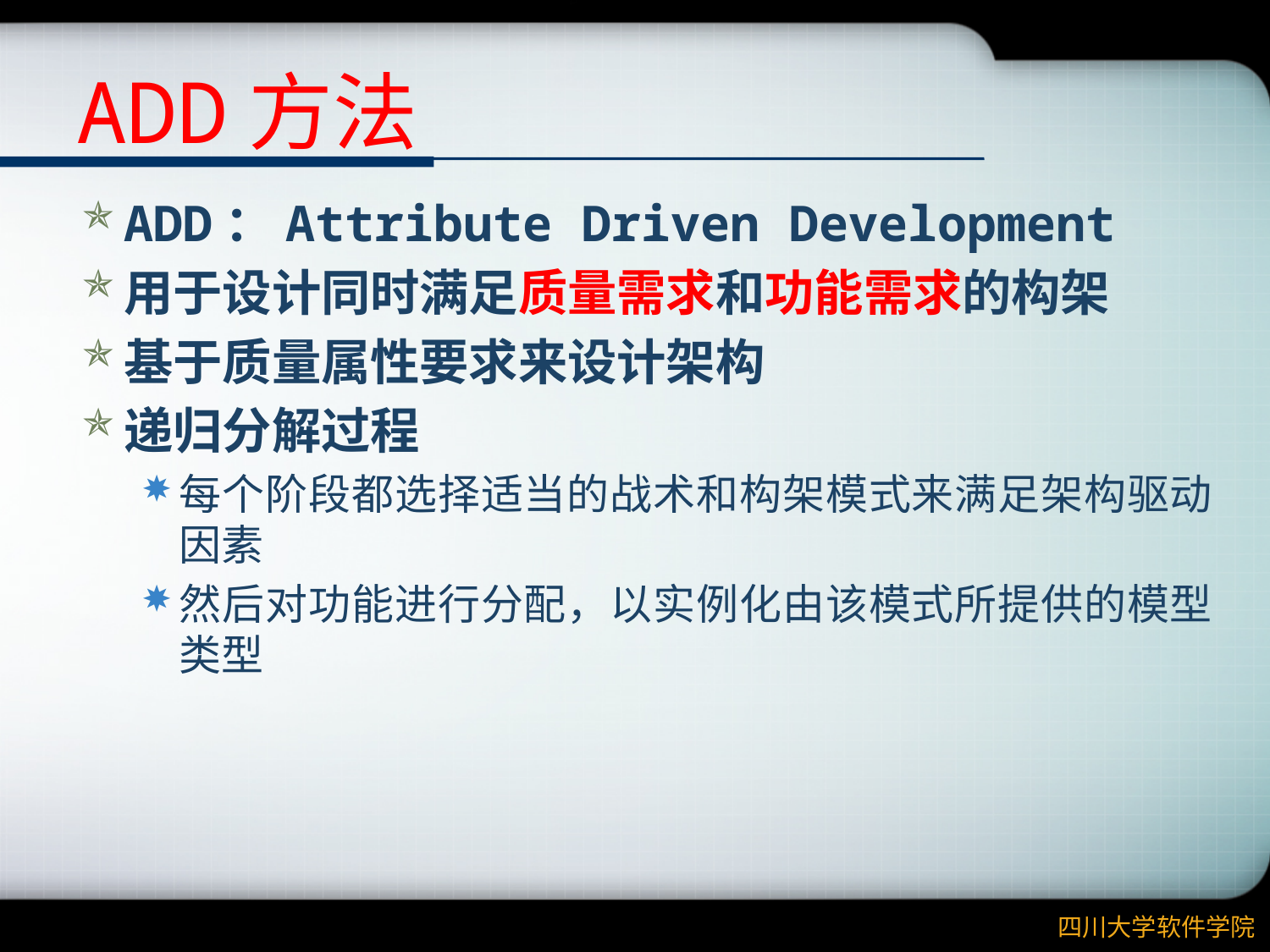

# ADD方法
ADD：Attribute Driven Development
用于设计同时满足质量需求和功能需求的构架
基于质量属性要求来设计架构
递归分解过程
每个阶段都选择适当的战术和构架模式来满足架构驱动因素
然后对功能进行分配，以实例化由该模式所提供的模型类型